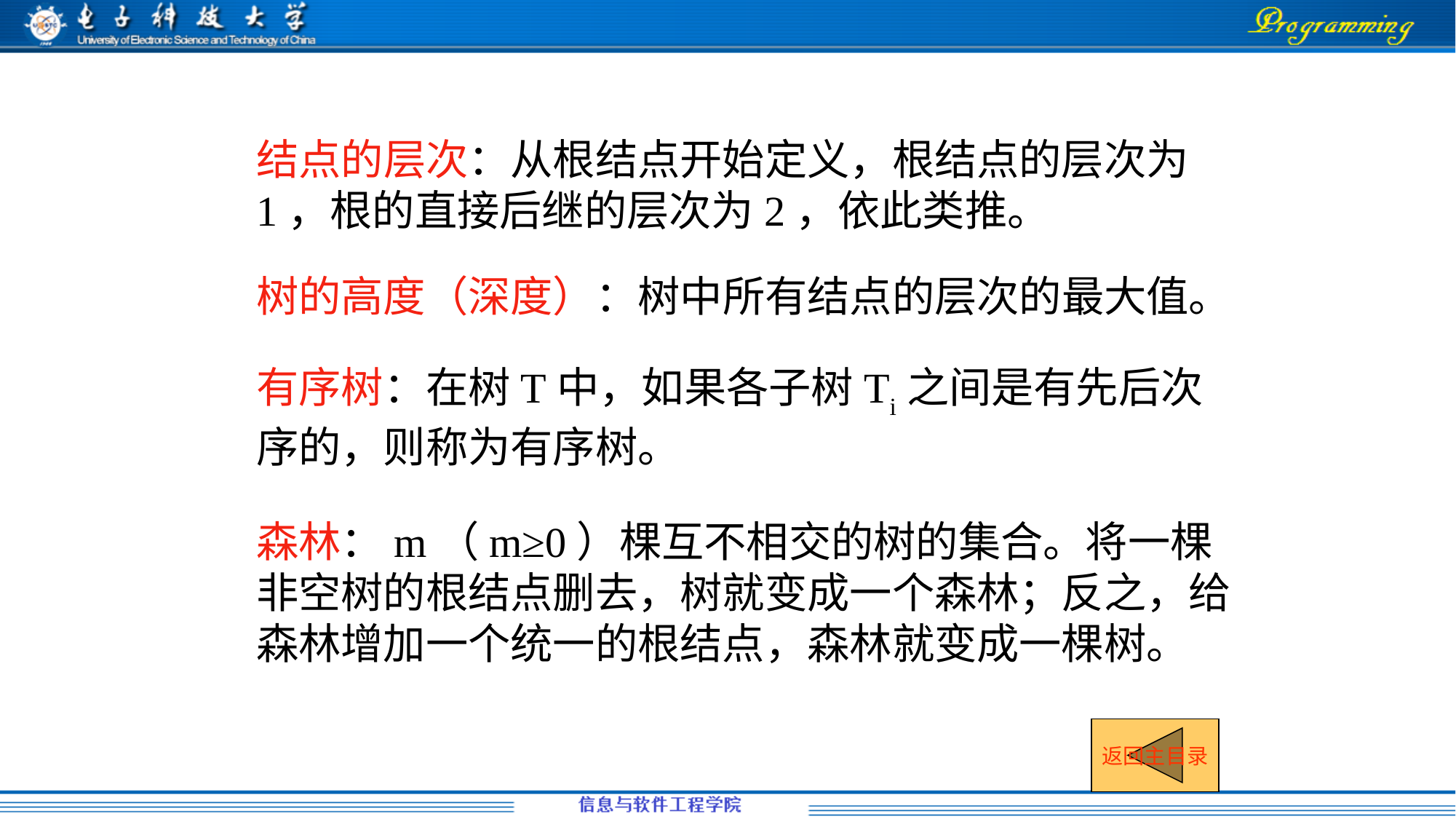

结点的层次：从根结点开始定义，根结点的层次为1，根的直接后继的层次为2，依此类推。
树的高度（深度）：树中所有结点的层次的最大值。
有序树：在树T中，如果各子树Ti之间是有先后次序的，则称为有序树。
森林：m（m≥0）棵互不相交的树的集合。将一棵非空树的根结点删去，树就变成一个森林；反之，给森林增加一个统一的根结点，森林就变成一棵树。
返回主目录